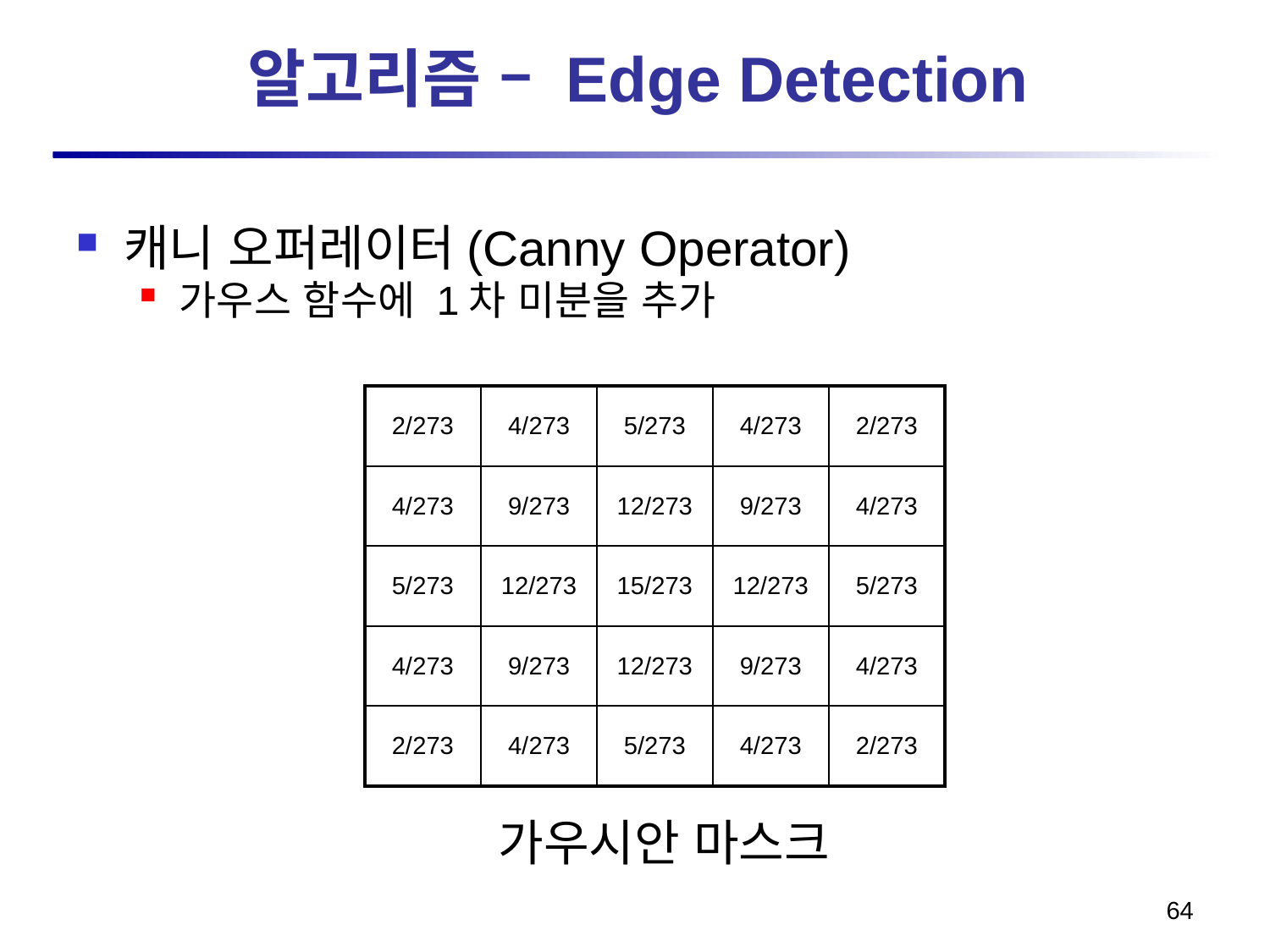

# 알고리즘 – Edge Detection
캐니 오퍼레이터(Canny Operator)
가우스 함수에 1차 미분을 추가
| 2/273 | 4/273 | 5/273 | 4/273 | 2/273 |
| --- | --- | --- | --- | --- |
| 4/273 | 9/273 | 12/273 | 9/273 | 4/273 |
| 5/273 | 12/273 | 15/273 | 12/273 | 5/273 |
| 4/273 | 9/273 | 12/273 | 9/273 | 4/273 |
| 2/273 | 4/273 | 5/273 | 4/273 | 2/273 |
가우시안 마스크
64